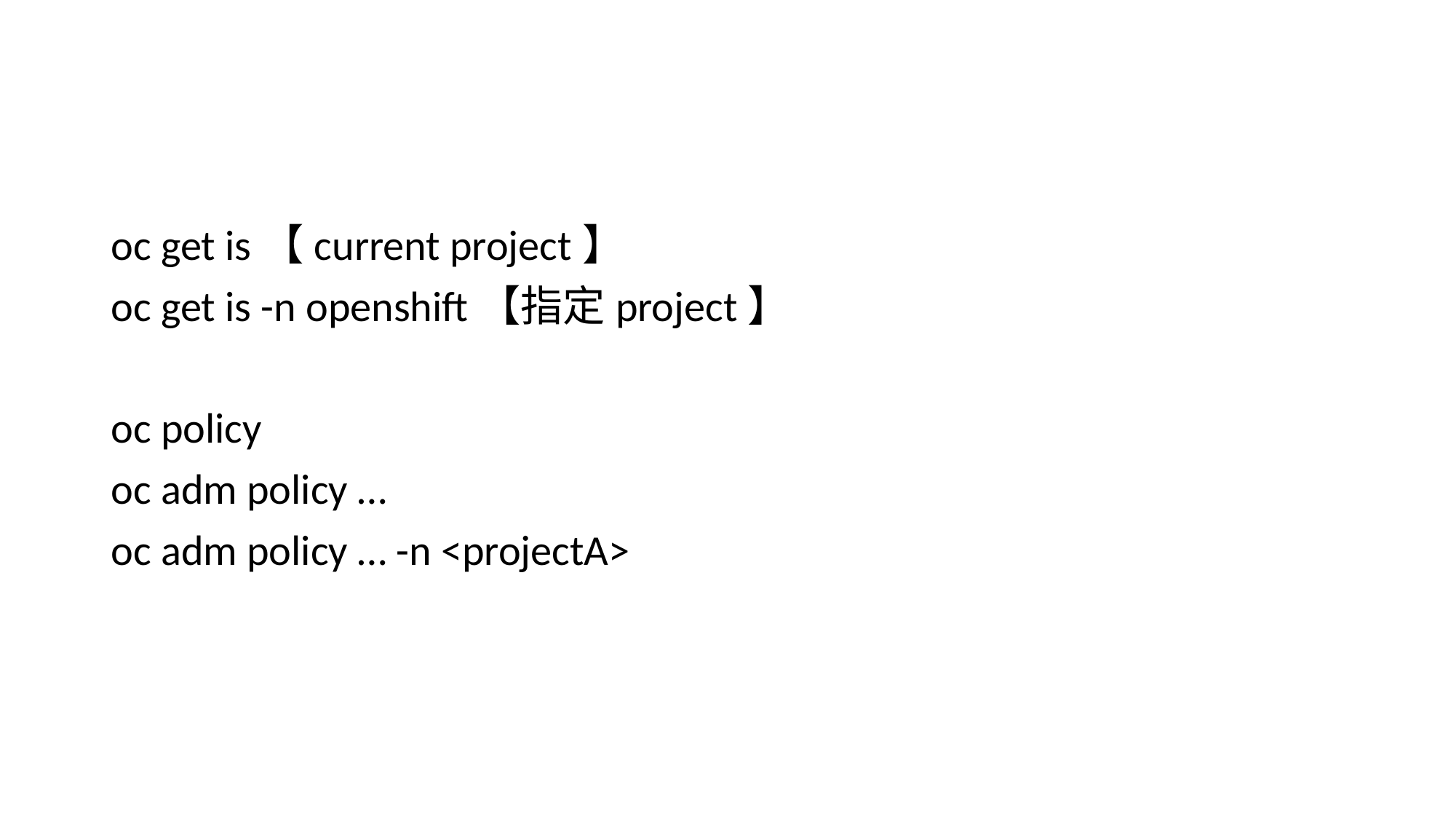

#
oc get is【current project】
oc get is -n openshift【指定project】

oc policy
oc adm policy …
oc adm policy … -n <projectA>